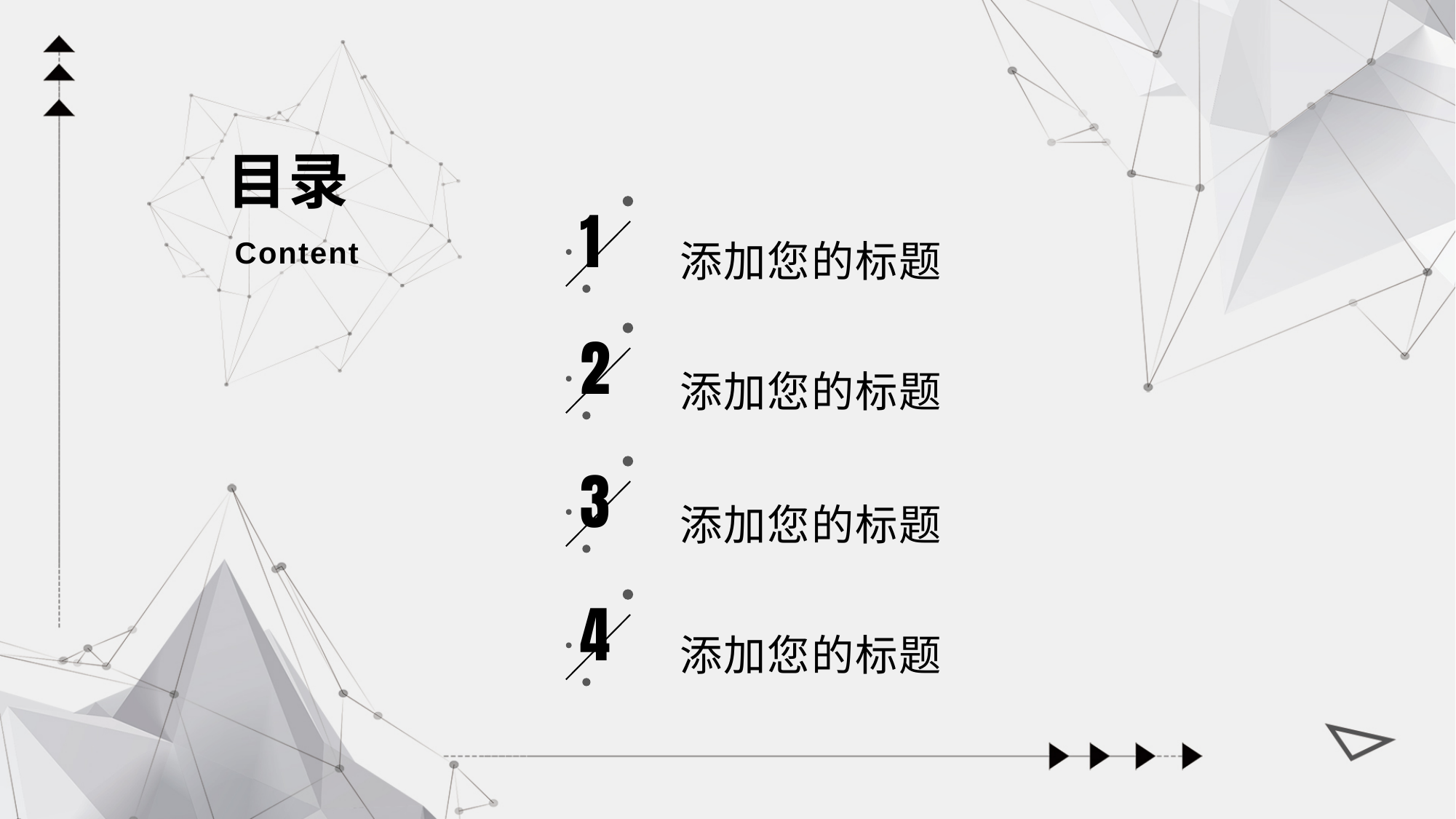

目录

1
添加您的标题

Content

2

添加您的标题

3

添加您的标题

4

添加您的标题